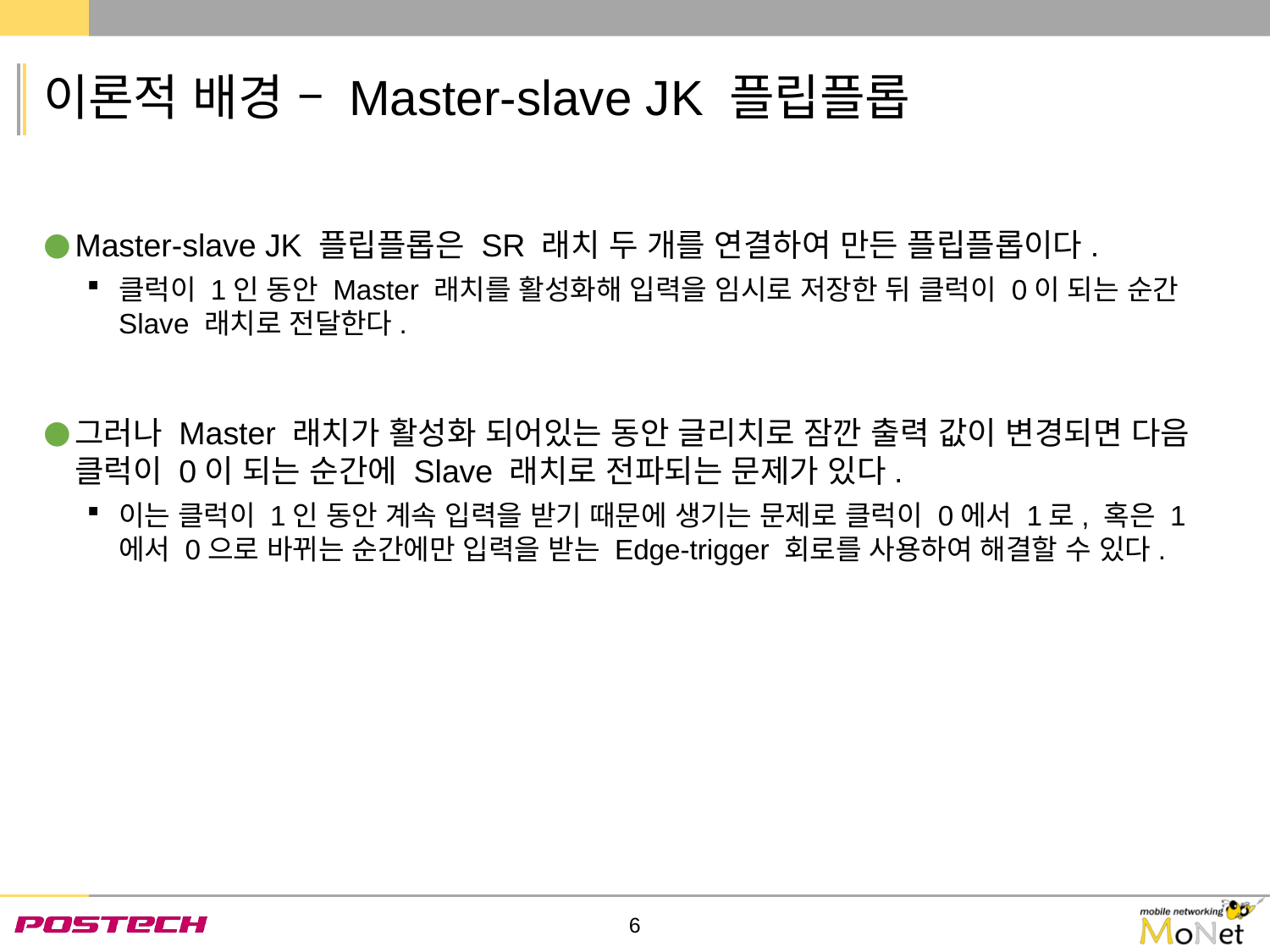

# 이론적 배경 – Master-slave JK 플립플롭

Master-slave JK 플립플롭은 SR 래치 두 개를 연결하여 만든 플립플롭이다.
클럭이 1인 동안 Master 래치를 활성화해 입력을 임시로 저장한 뒤 클럭이 0이 되는 순간 Slave 래치로 전달한다.

그러나 Master 래치가 활성화 되어있는 동안 글리치로 잠깐 출력 값이 변경되면 다음 클럭이 0이 되는 순간에 Slave 래치로 전파되는 문제가 있다.
이는 클럭이 1인 동안 계속 입력을 받기 때문에 생기는 문제로 클럭이 0에서 1로, 혹은 1에서 0으로 바뀌는 순간에만 입력을 받는 Edge-trigger 회로를 사용하여 해결할 수 있다.